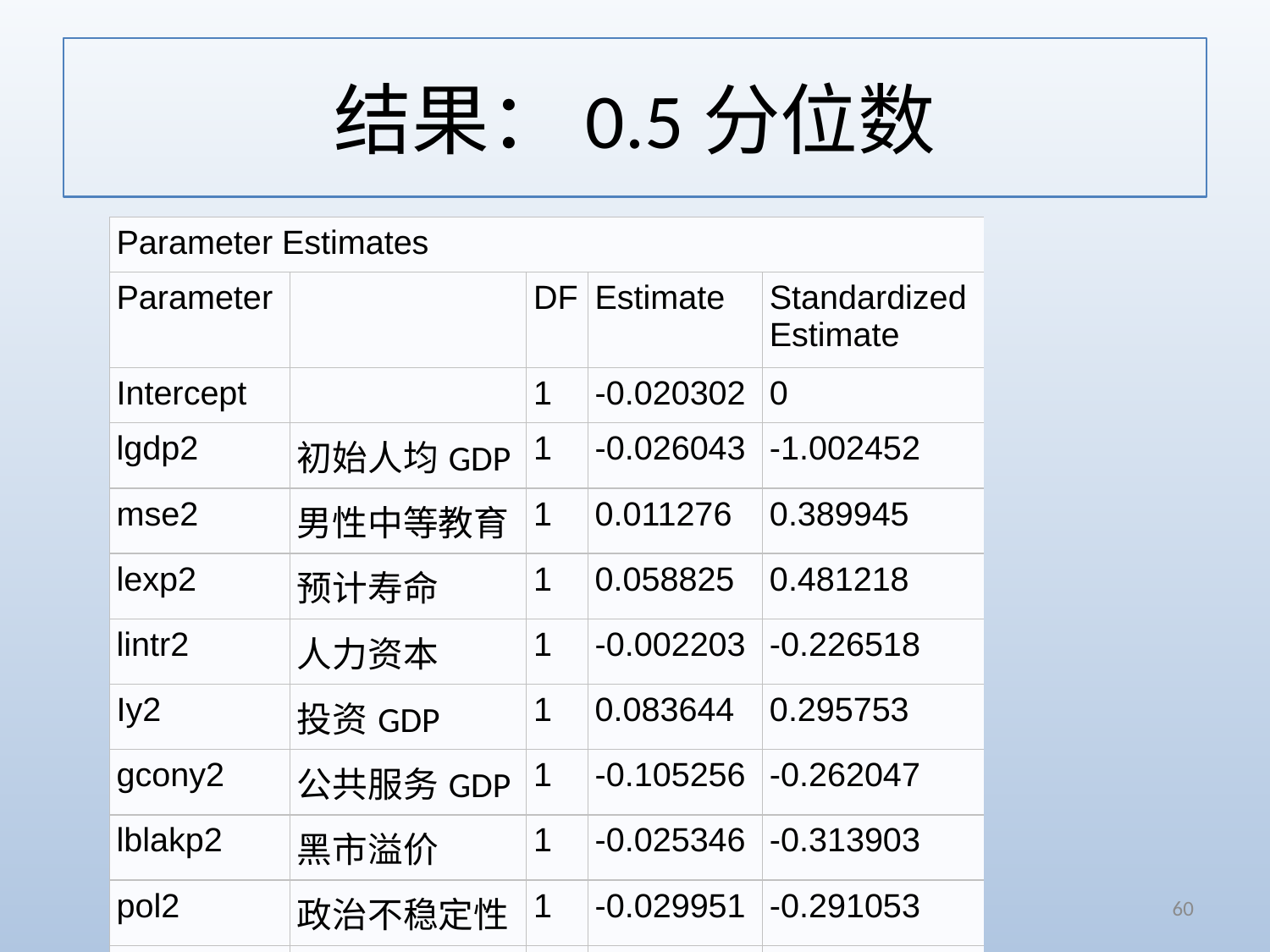

# 结果：0.5分位数
| Parameter Estimates |  |  |  |  |
| --- | --- | --- | --- | --- |
| Parameter |  | DF | Estimate | Standardized Estimate |
| Intercept |  | 1 | -0.020302 | 0 |
| lgdp2 | 初始人均GDP | 1 | -0.026043 | -1.002452 |
| mse2 | 男性中等教育 | 1 | 0.011276 | 0.389945 |
| lexp2 | 预计寿命 | 1 | 0.058825 | 0.481218 |
| lintr2 | 人力资本 | 1 | -0.002203 | -0.226518 |
| Iy2 | 投资GDP | 1 | 0.083644 | 0.295753 |
| gcony2 | 公共服务GDP | 1 | -0.105256 | -0.262047 |
| lblakp2 | 黑市溢价 | 1 | -0.025346 | -0.313903 |
| pol2 | 政治不稳定性 | 1 | -0.029951 | -0.291053 |
| ttrad2 | 贸易增长率 | 1 | 0.151948 | 0.229755 |

60